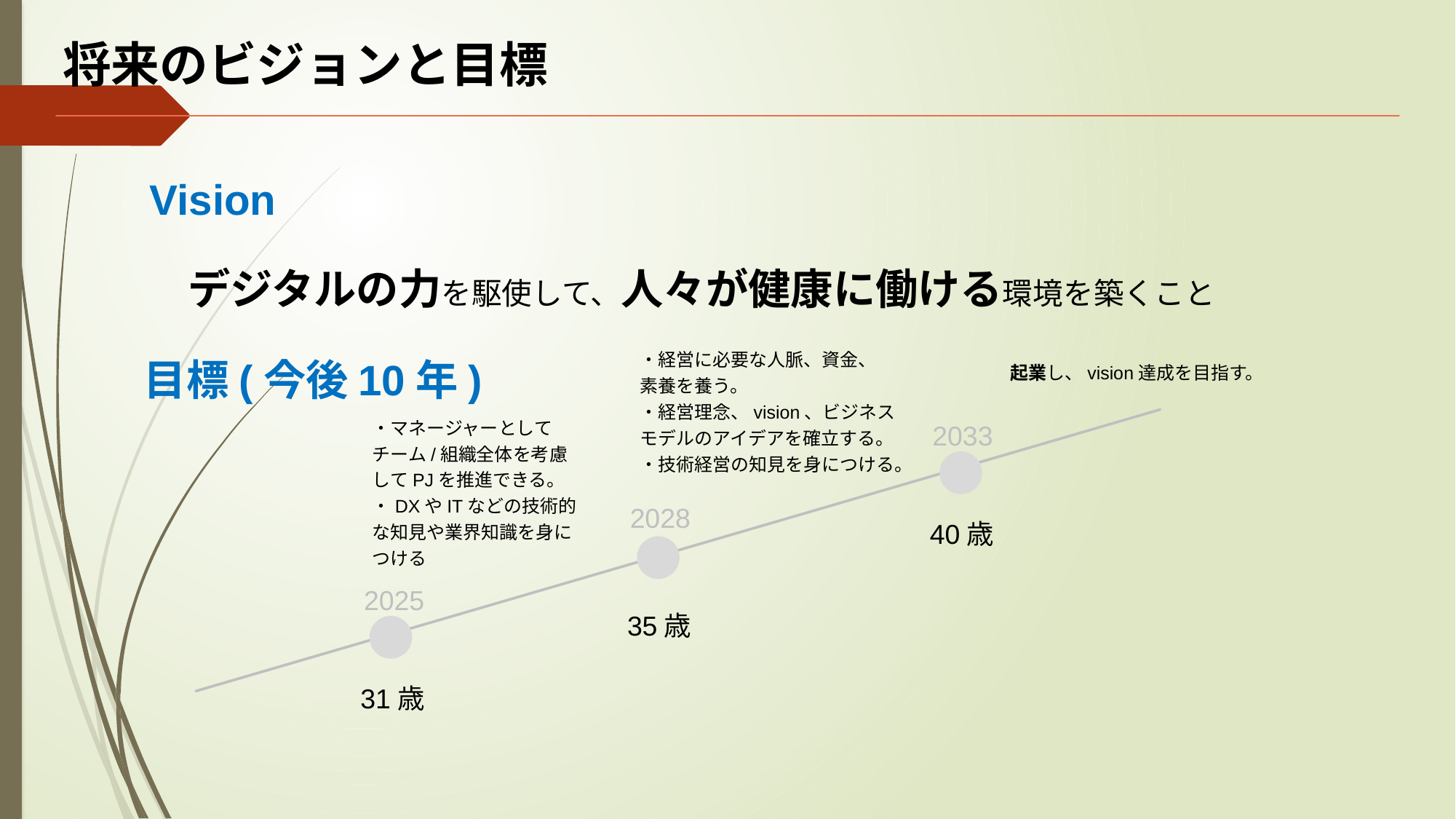

将来のビジョンと目標
Vision
デジタルの力を駆使して、人々が健康に働ける環境を築くこと
目標(今後10年)
・経営に必要な人脈、資金、
素養を養う。
・経営理念、vision、ビジネス
モデルのアイデアを確立する。
・技術経営の知見を身につける。
起業し、vision達成を目指す。
2033
・マネージャーとして
チーム/組織全体を考慮
してPJを推進できる。
・DXやITなどの技術的な知見や業界知識を身につける

2028
40歳

2025
35歳

31歳